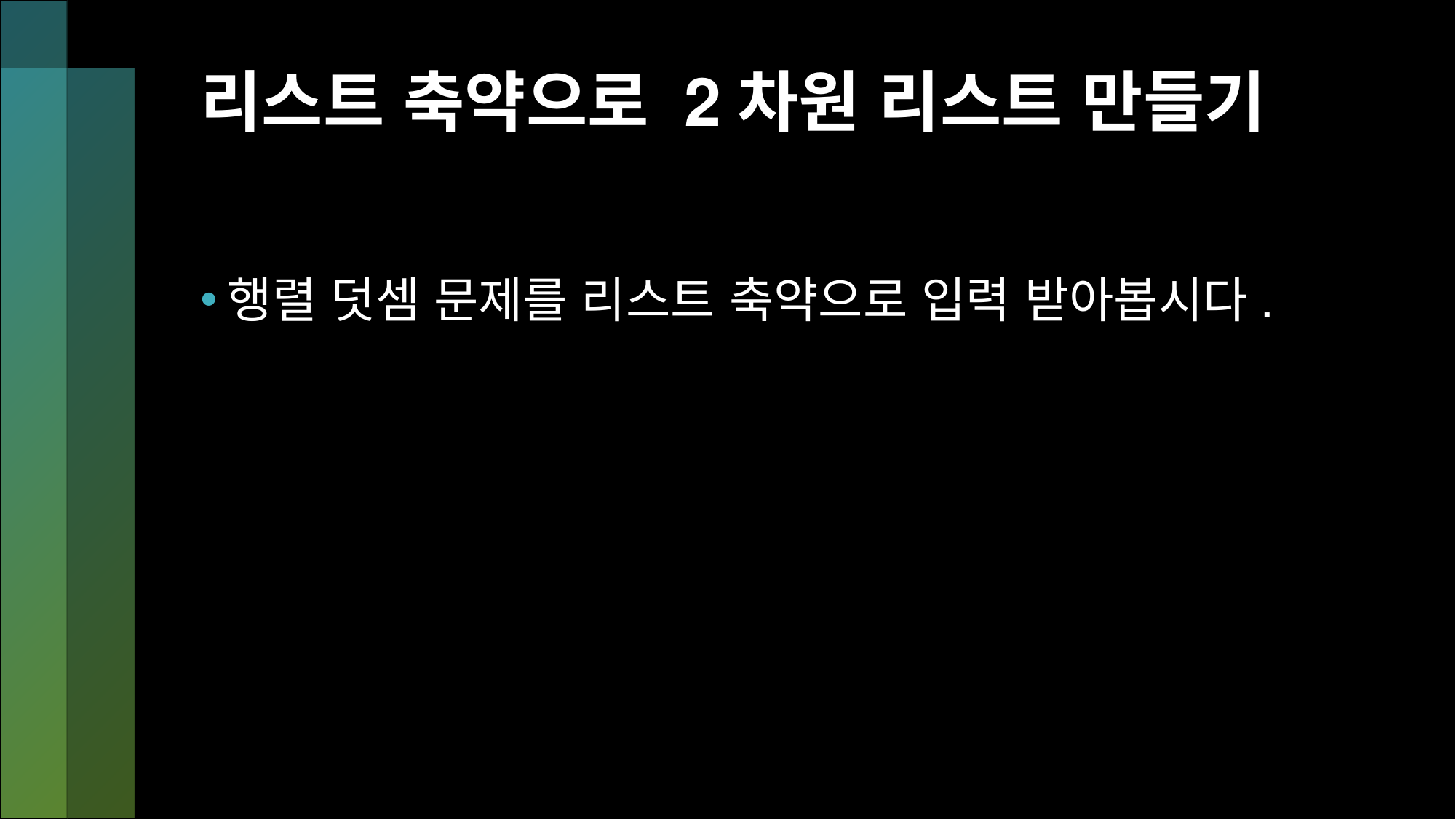

# 리스트 축약으로 2차원 리스트 만들기
행렬 덧셈 문제를 리스트 축약으로 입력 받아봅시다.